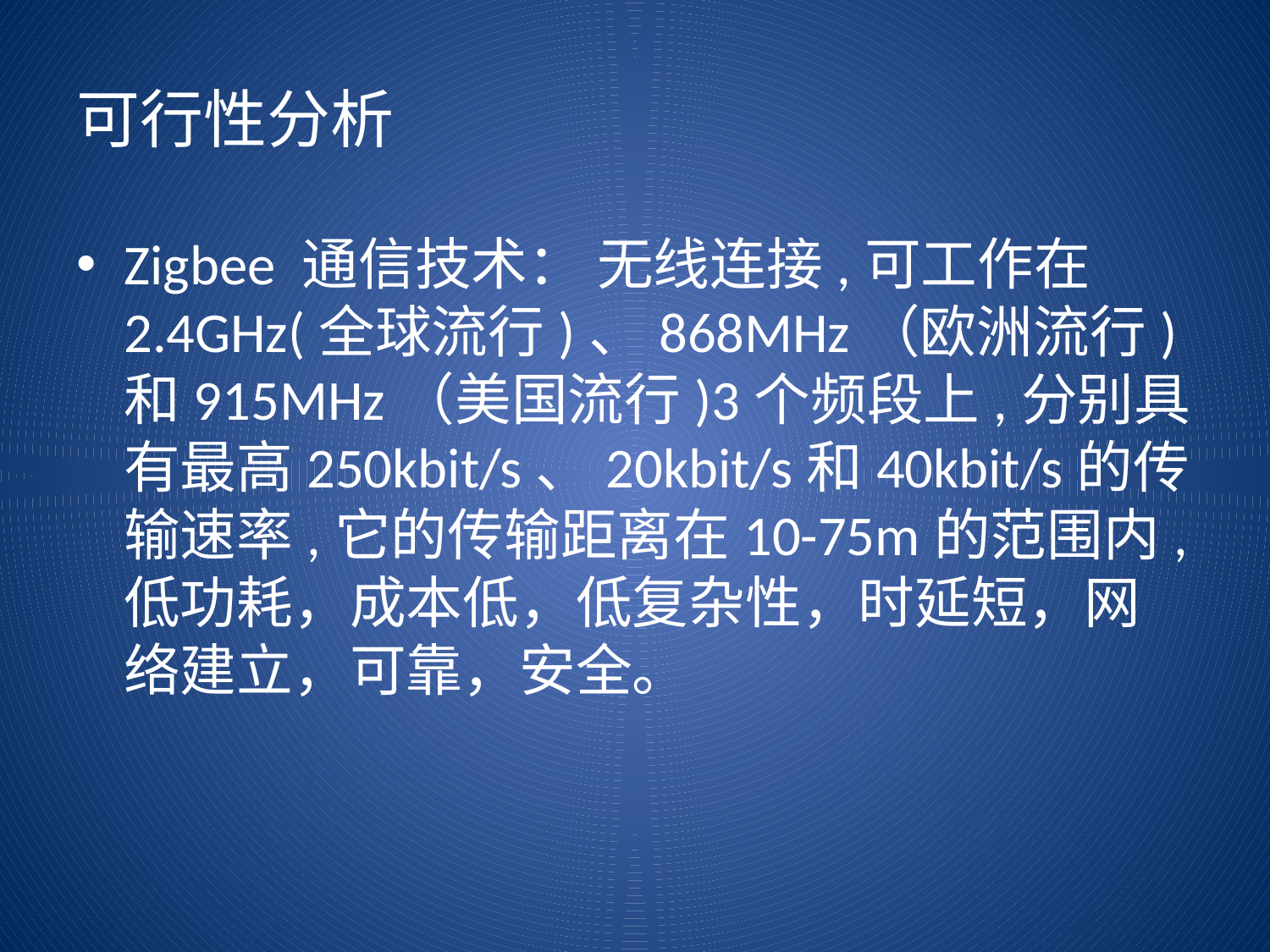

# 可行性分析
Zigbee 通信技术： 无线连接,可工作在2.4GHz(全球流行)、868MHz（欧洲流行)和915MHz（美国流行)3个频段上,分别具有最高250kbit/s、20kbit/s和40kbit/s的传输速率,它的传输距离在10-75m的范围内,低功耗，成本低，低复杂性，时延短，网络建立，可靠，安全。